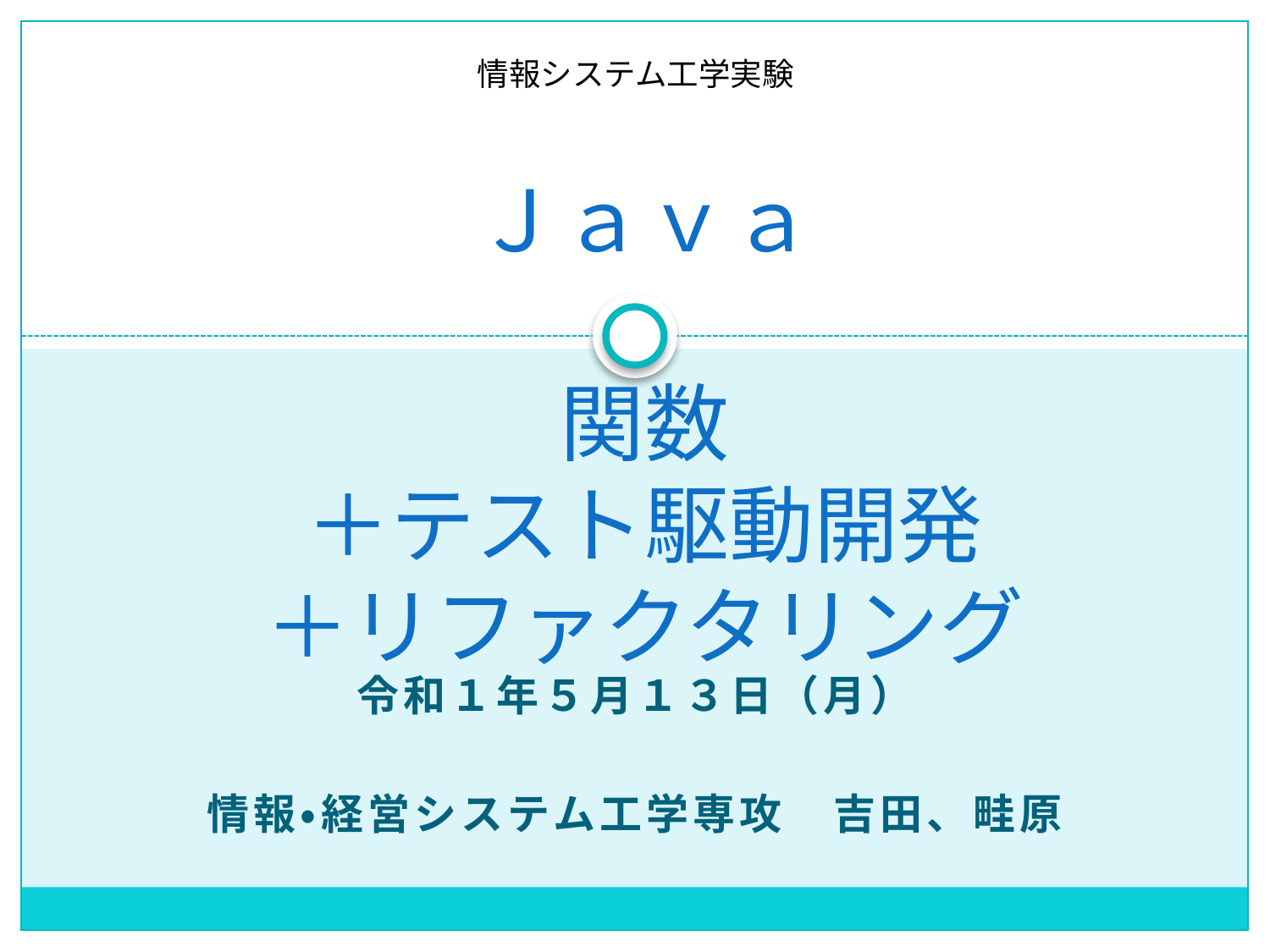

情報システム工学実験
# Ｊａｖａ 関数 ＋テスト駆動開発 ＋リファクタリング
令和１年５月１３日（月）

情報・経営システム工学専攻　吉田、畦原